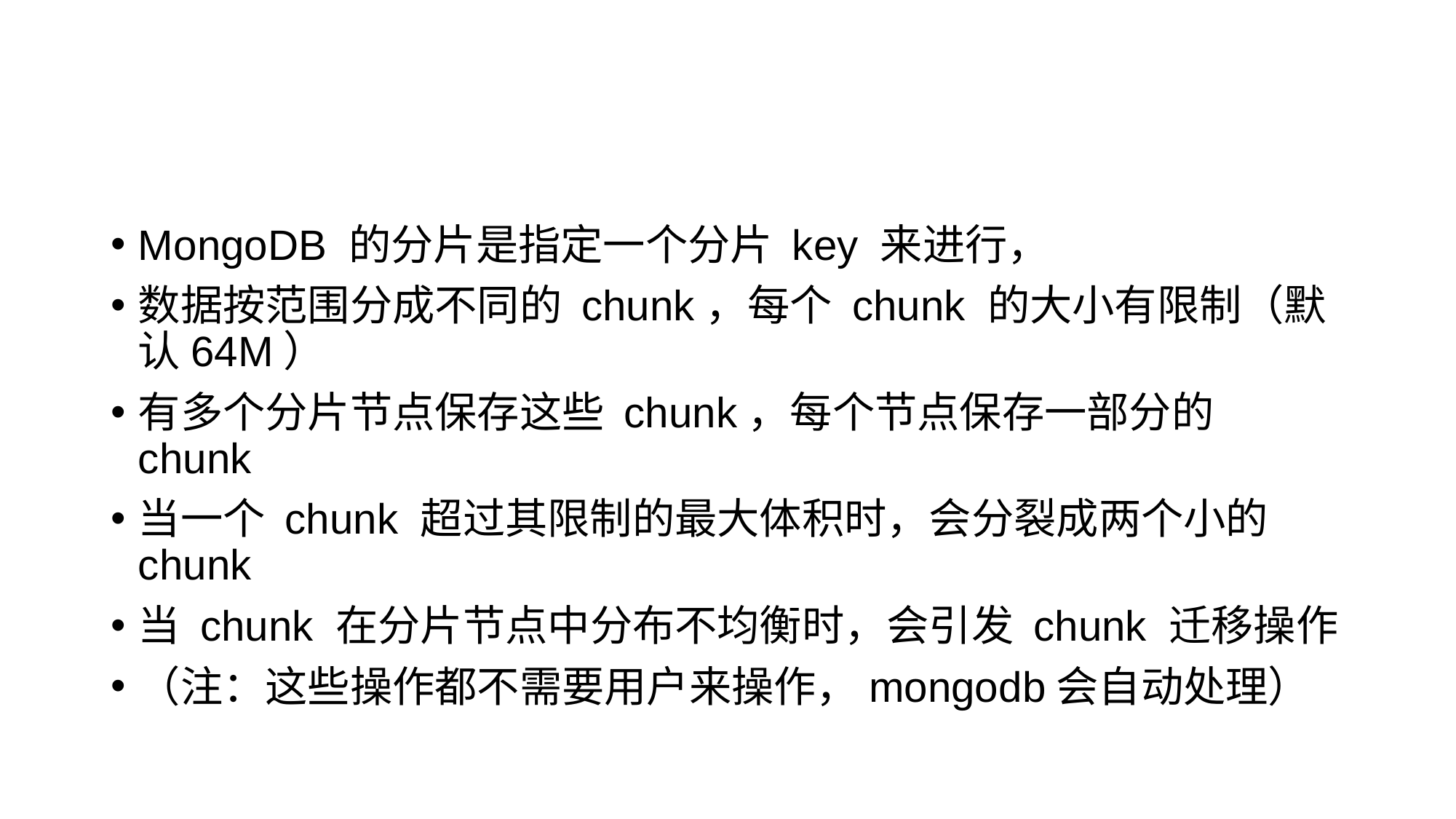

#
MongoDB 的分片是指定一个分片 key 来进行，
数据按范围分成不同的 chunk，每个 chunk 的大小有限制（默认64M）
有多个分片节点保存这些 chunk，每个节点保存一部分的 chunk
当一个 chunk 超过其限制的最大体积时，会分裂成两个小的 chunk
当 chunk 在分片节点中分布不均衡时，会引发 chunk 迁移操作
（注：这些操作都不需要用户来操作，mongodb会自动处理）